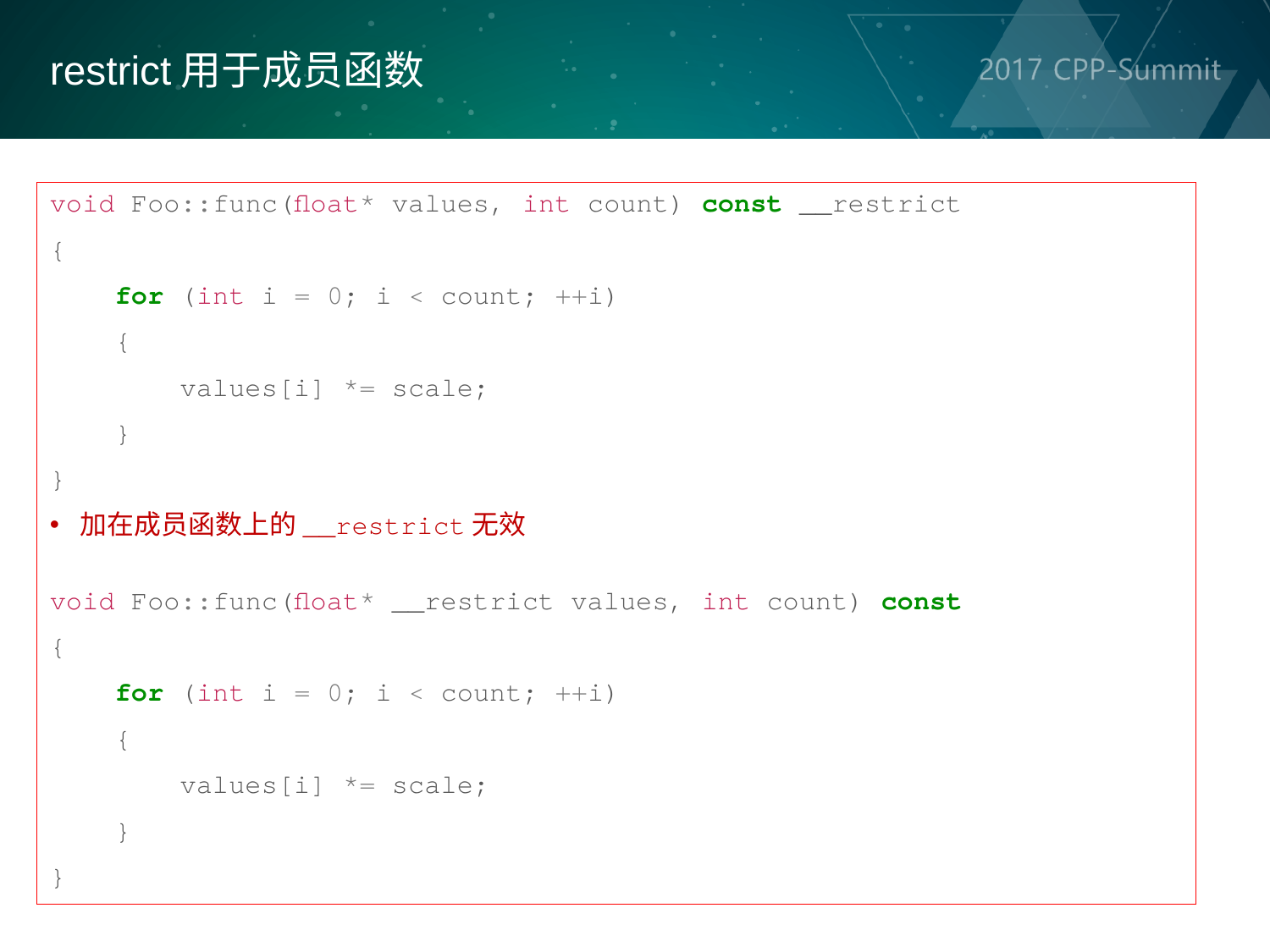

restrict用于成员函数
void Foo::func(float* values, int count) const __restrict
{
    for (int i = 0; i < count; ++i)
    {
        values[i] *= scale;
    }
}
加在成员函数上的__restrict无效
void Foo::func(float* __restrict values, int count) const
{
    for (int i = 0; i < count; ++i)
    {
        values[i] *= scale;
    }
}